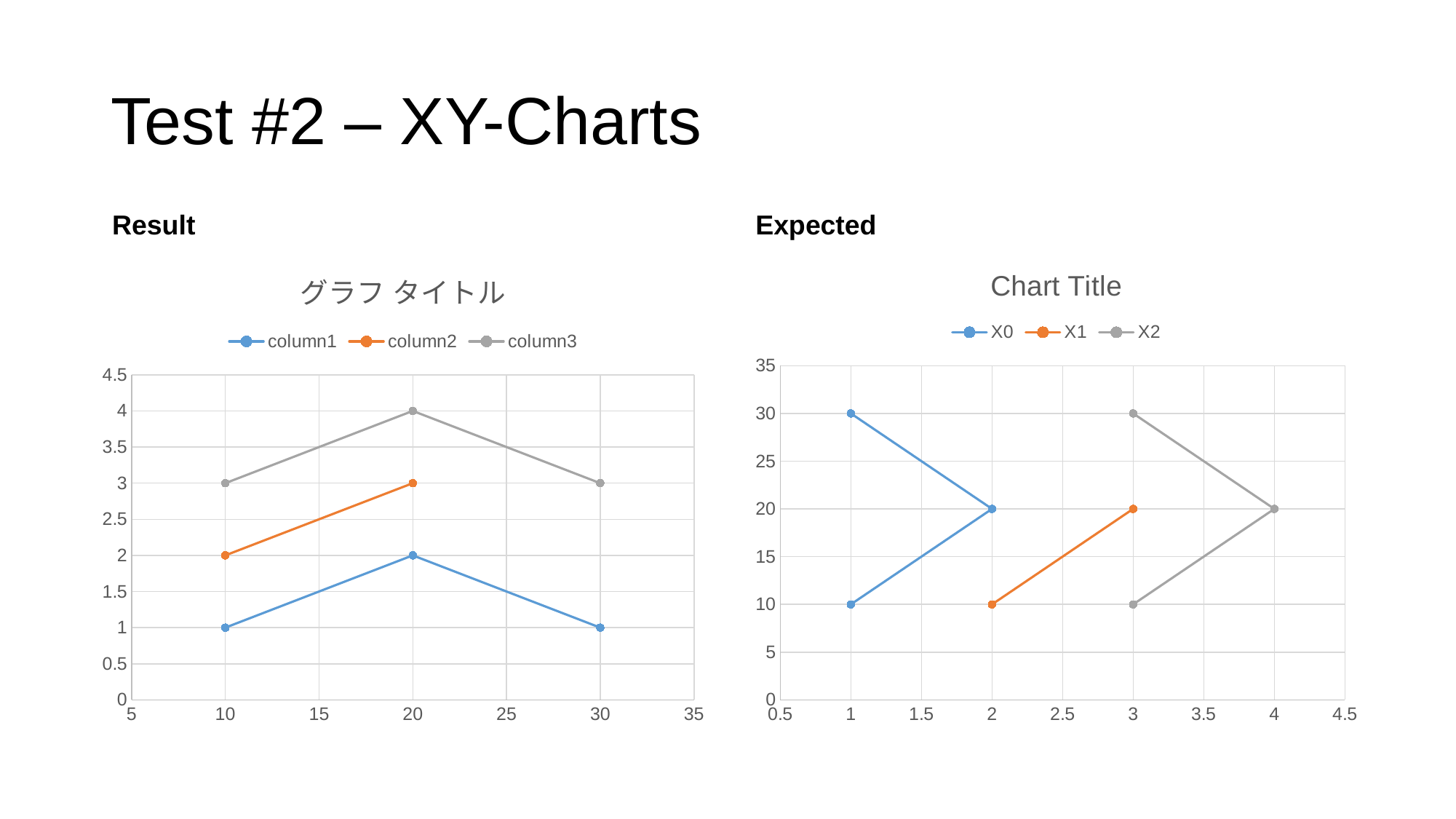

# Test #2 – XY-Charts
Result
Expected

### Chart: グラフ タイトル

| Category | column1 | column2 | column3 |
|---|---|---|---|

### Chart:

| Category | X0 | X1 | X2 |
|---|---|---|---|